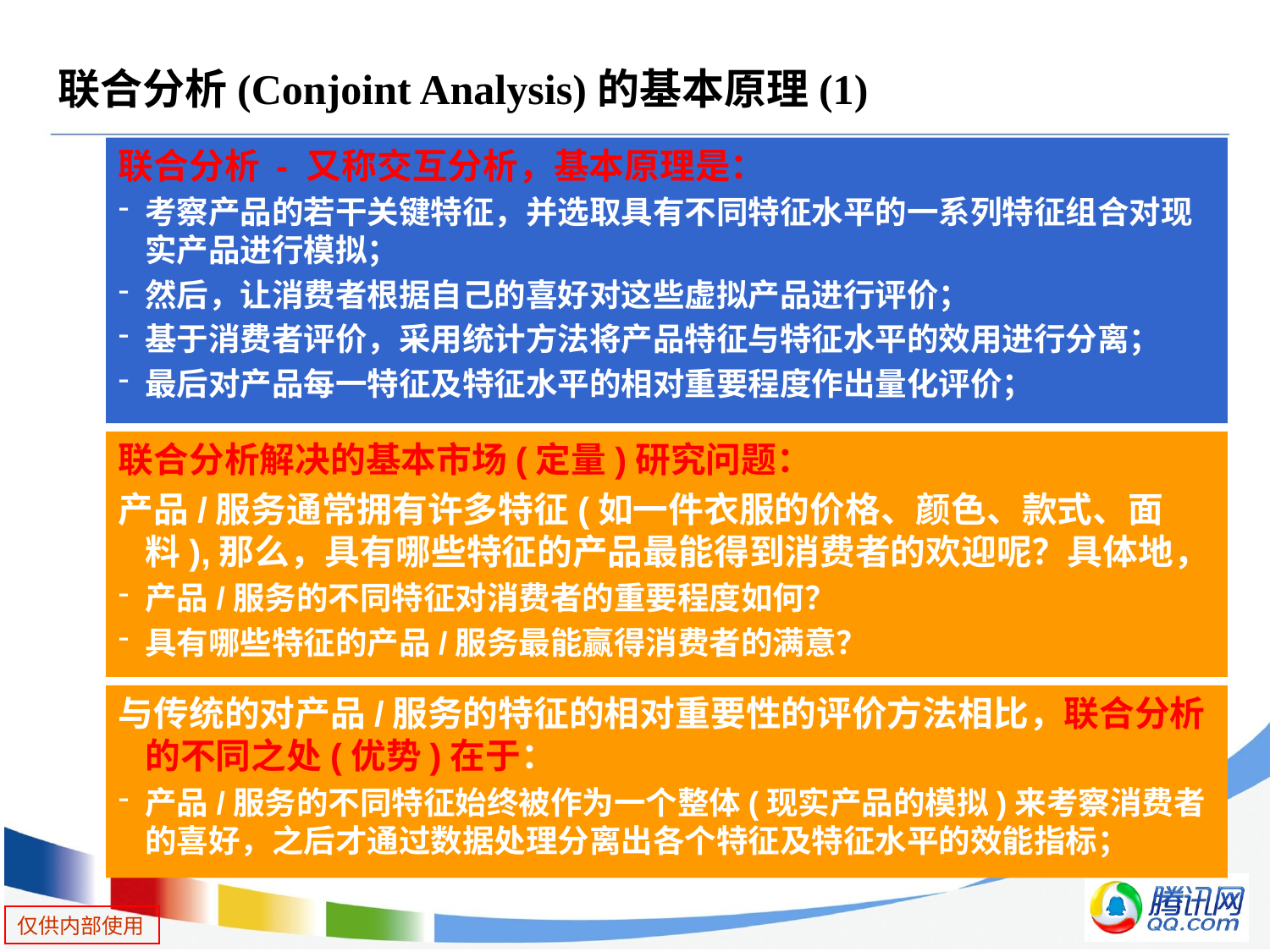

# 联合分析(Conjoint Analysis)的基本原理(1)
联合分析 - 又称交互分析，基本原理是：
考察产品的若干关键特征，并选取具有不同特征水平的一系列特征组合对现实产品进行模拟；
然后，让消费者根据自己的喜好对这些虚拟产品进行评价；
基于消费者评价，采用统计方法将产品特征与特征水平的效用进行分离；
最后对产品每一特征及特征水平的相对重要程度作出量化评价；
联合分析解决的基本市场(定量)研究问题：
产品/服务通常拥有许多特征(如一件衣服的价格、颜色、款式、面料),那么，具有哪些特征的产品最能得到消费者的欢迎呢？具体地，
产品/服务的不同特征对消费者的重要程度如何？
具有哪些特征的产品/服务最能赢得消费者的满意？
与传统的对产品/服务的特征的相对重要性的评价方法相比，联合分析的不同之处(优势)在于：
产品/服务的不同特征始终被作为一个整体(现实产品的模拟)来考察消费者的喜好，之后才通过数据处理分离出各个特征及特征水平的效能指标；